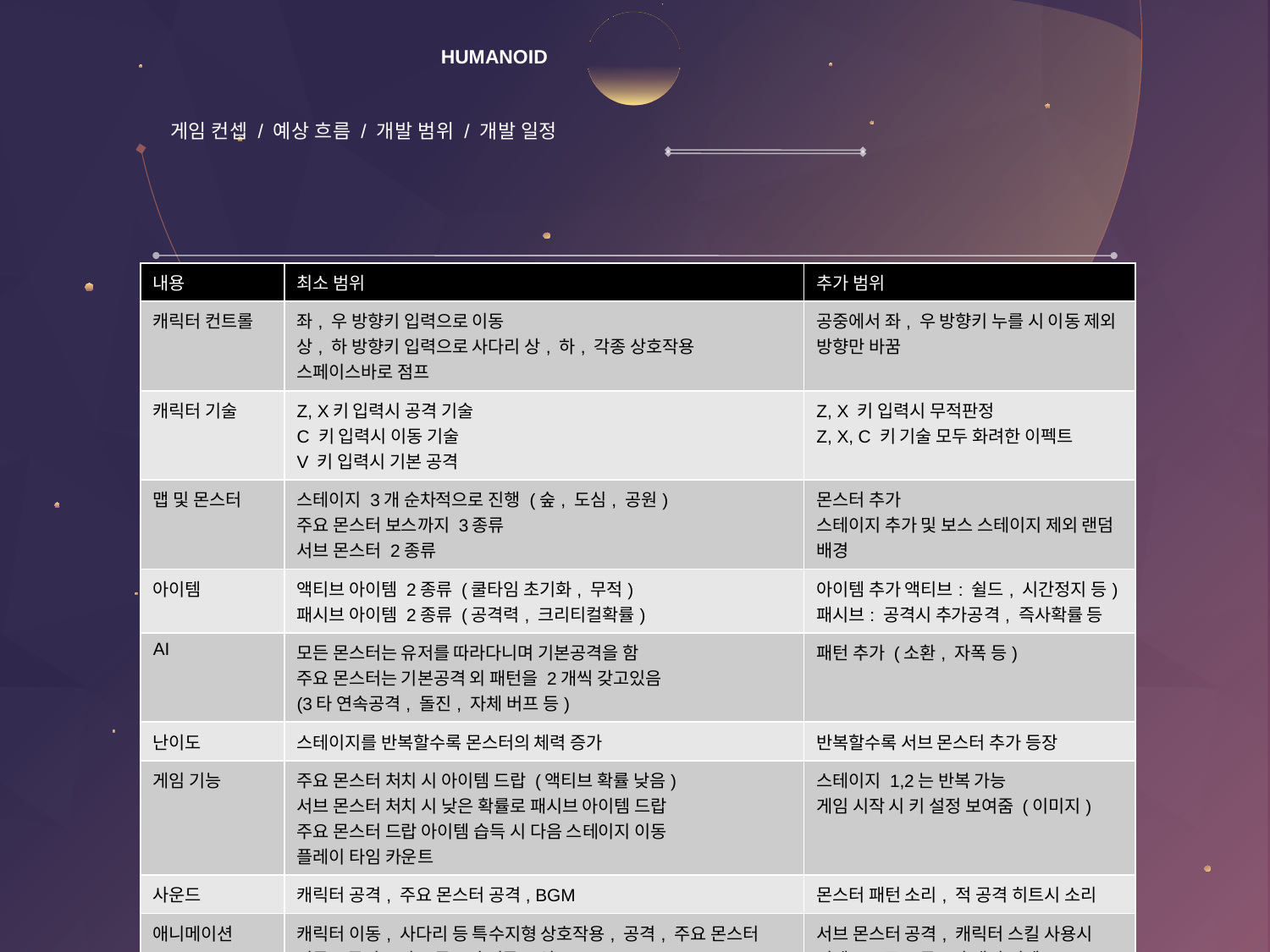

# HUMANOID
게임 컨셉 / 예상 흐름 / 개발 범위 / 개발 일정
  개발 범위
| 내용 | 최소 범위 | 추가 범위 |
| --- | --- | --- |
| 캐릭터 컨트롤 | 좌, 우 방향키 입력으로 이동 상, 하 방향키 입력으로 사다리 상, 하, 각종 상호작용 스페이스바로 점프 | 공중에서 좌, 우 방향키 누를 시 이동 제외 방향만 바꿈 |
| 캐릭터 기술 | Z, X키 입력시 공격 기술 C 키 입력시 이동 기술 V 키 입력시 기본 공격 | Z, X 키 입력시 무적판정 Z, X, C 키 기술 모두 화려한 이펙트 |
| 맵 및 몬스터 | 스테이지 3개 순차적으로 진행 (숲, 도심, 공원) 주요 몬스터 보스까지 3종류 서브 몬스터 2종류 | 몬스터 추가 스테이지 추가 및 보스 스테이지 제외 랜덤 배경 |
| 아이템 | 액티브 아이템 2종류 (쿨타임 초기화, 무적) 패시브 아이템 2종류 (공격력, 크리티컬확률) | 아이템 추가 액티브: 쉴드, 시간정지 등) 패시브: 공격시 추가공격, 즉사확률 등 |
| AI | 모든 몬스터는 유저를 따라다니며 기본공격을 함 주요 몬스터는 기본공격 외 패턴을 2개씩 갖고있음 (3타 연속공격, 돌진, 자체 버프 등) | 패턴 추가 (소환, 자폭 등) |
| 난이도 | 스테이지를 반복할수록 몬스터의 체력 증가 | 반복할수록 서브 몬스터 추가 등장 |
| 게임 기능 | 주요 몬스터 처치 시 아이템 드랍 (액티브 확률 낮음) 서브 몬스터 처치 시 낮은 확률로 패시브 아이템 드랍 주요 몬스터 드랍 아이템 습득 시 다음 스테이지 이동 플레이 타임 카운트 | 스테이지 1,2는 반복 가능 게임 시작 시 키 설정 보여줌 (이미지) |
| 사운드 | 캐릭터 공격, 주요 몬스터 공격, BGM | 몬스터 패턴 소리, 적 공격 히트시 소리 |
| 애니메이션 | 캐릭터 이동, 사다리 등 특수지형 상호작용, 공격, 주요 몬스터 이동, 공격, 서브 몬스터 이동 모션 | 서브 몬스터 공격, 캐릭터 스킬 사용시 이펙트, 주요 몬스터 패턴 이펙트, 스테이지 이동 모션, 이펙트 |
2013156019 민웅기
5